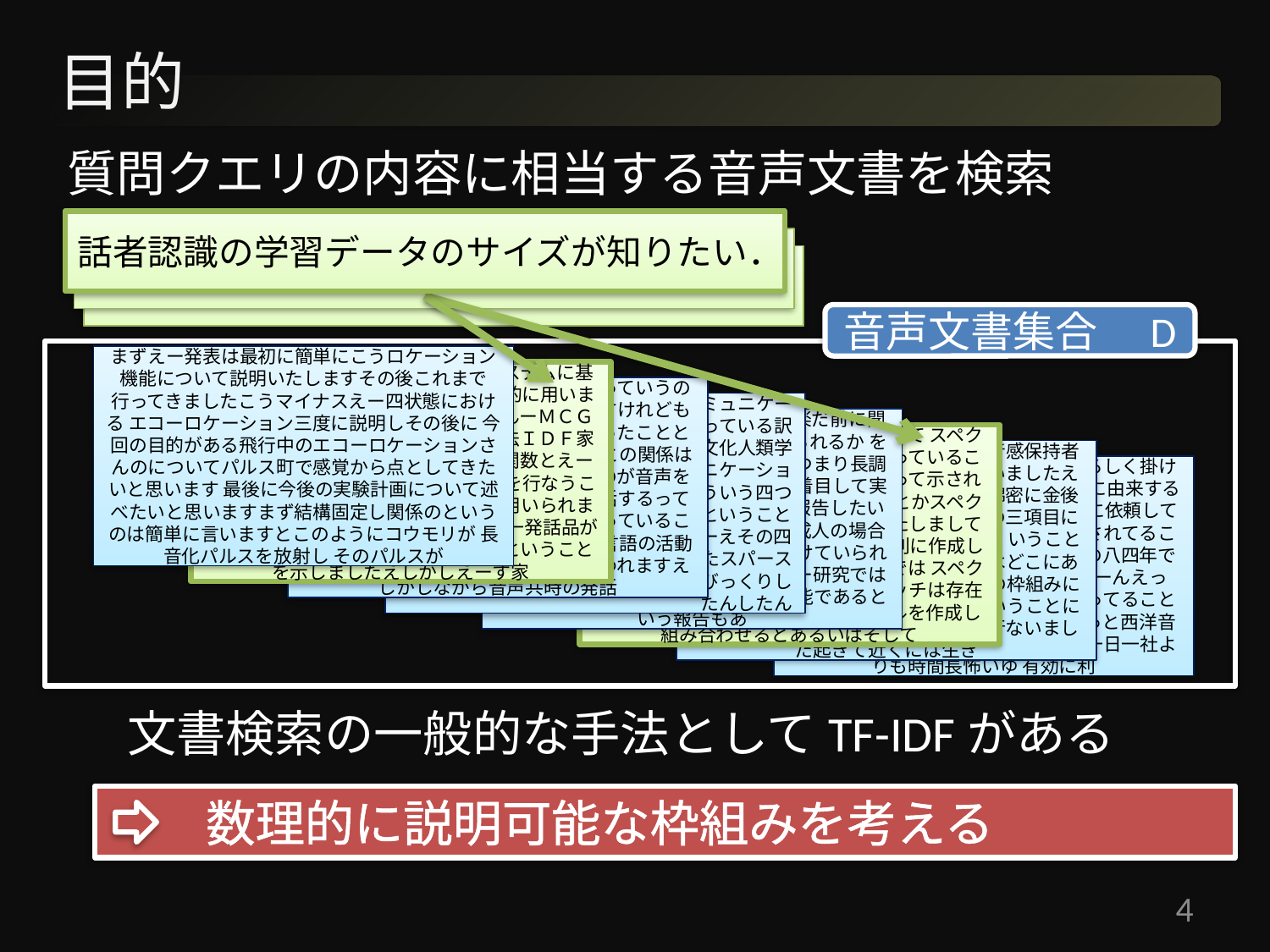

# 目的
質問クエリの内容に相当する音声文書を検索
話者認識の学習データのサイズが知りたい．
ディズニーランドへ行った話．
中国語の特徴について知りたい．
音声文書集合　D

まずえー発表は最初に簡単にこうロケーション機能について説明いたしますその後これまで行ってきましたこうマイナスえー四状態における エコーロケーション三度に説明しその後に 今回の目的がある飛行中のエコーロケーションさんのについてパルス町で感覚から点としてきたいと思います 最後に今後の実験計画について述べたいと思いますまず結構固定し関係のというのは簡単に言いますとこのようにコウモリが 長音化パルスを放射し そのパルスが
え私達はこれまでえー二次を連発システムに基づく メルケプストラム推定法を特徴的に用いました話者認識システムにおきましてんーＭＣＧＰＤの拡張である識別でき特徴抽出法ＩＤＦ家に基づいて翌朝一月の周波数は日の関数とえー 分類器のえ 話者モデルの同時最適化を行なうことによって 従来音声認識などでよく用いられます リニアや メルスケールとは異なる一発話品が得られ同時に認識性能の改善されるということを示しましたえしかしえーす家
えこの第二から私が何をやりたいかっていうのがちょっと分かりづらいと思うんですけれどもえーこの研究を通して私がやりたかったことというのはえで音声共Ｇと発話運動の との関係は明らかにすることですであたくしたのが音声を聞き発話するまたは文字を読んで発話するっていうことは私共が人間が日常的に行っていることでありますしま人間の言語生活へ 言語の活動の中の基本的なものをなしてると思われますえしかしながら音声共時の発話
えーえっとー私達は日常あっまコミュニケーションする時にさまざまな距離を取っている訳ですけれどもえーそれについてえー文化人類学実ではどうホールと 後はあのコミュニケーションの目的は社会的な状況に応じてどういう四つの距離の使い分けが行なわれているということをえー六十年代にいましたで えっとーえその四つの距離というのがこの五音とでしたスパースなリストあーそう四割でしたスターびっくりしたんしたん
えー発表しますえー私共は明治が音楽だ前に聞いているかまた上司に発達〇差が見られるか を 検討しております本研究で千率の町 つまり長調 で下が誕生 の変化の式は件月八点に着目して実験を通してえー付き合いましたので報告したいと思います一致は長短長の違いはえ成人の場合は比較的要因に あの普段から聞き分けていられるとい言われていますまだ海外の えー研究では四五歳一 幼児はえー両者の電鉄が可能であるという報告もあ
えーえーえーえー話者認識におきまして スペクトル情報に合わせてピッチ情報を持っていることの有効性が幾つかの先行研究によって示されておりますがそのようなえー ピッチとかスペクトルとピッチのモデル間の方法といたしましてはスペクトルとピッチのモデルを 個別に作成しえー一組み合わせる手法や有声部分では スペクトルとピッチえ無声部分ではえーピッチは存在しませんのでスペクトルのみのモデルを作成し 組み合わせるとあるいはそして
えーえーえ前回の発表で私達は絶対音感保持者に犠牲的聴覚の力について検討九年いましたえその結果え逆転してい禁止はしゃい綿密に金後舌んしない順に起因していきこれらの三項目について決定家の間に有意差は見られに いうことが分かりましたえテーマえ一つ違いはどこにあるのかっていうことでや音楽的 二つの枠組みに入って的に近い形なんではないか ということにえ今回は一比較特性について検討を行ないました起きて近くには生き
えーえーえーえー生きて知覚にはよろしく掛けて きてなく振動子ピーク位置をゆ 仮に由来する場所情報とそれから初心 人の私規制に依頼してる時間ではこの二つの情報をた利用されてることが分かっています私共の質問全体の八四年ですけれども兄弟の会話でしたんーんーんえっとー音の高さは音楽的な音面でいやってることができる一体私ちゃっていいのはえっと西洋音楽に訳なん学的四個を同定する際に一日一社よりも時間長怖いゆ 有効に利
文書検索の一般的な手法としてTF-IDFがある
　　数理的に説明可能な枠組みを考える

4